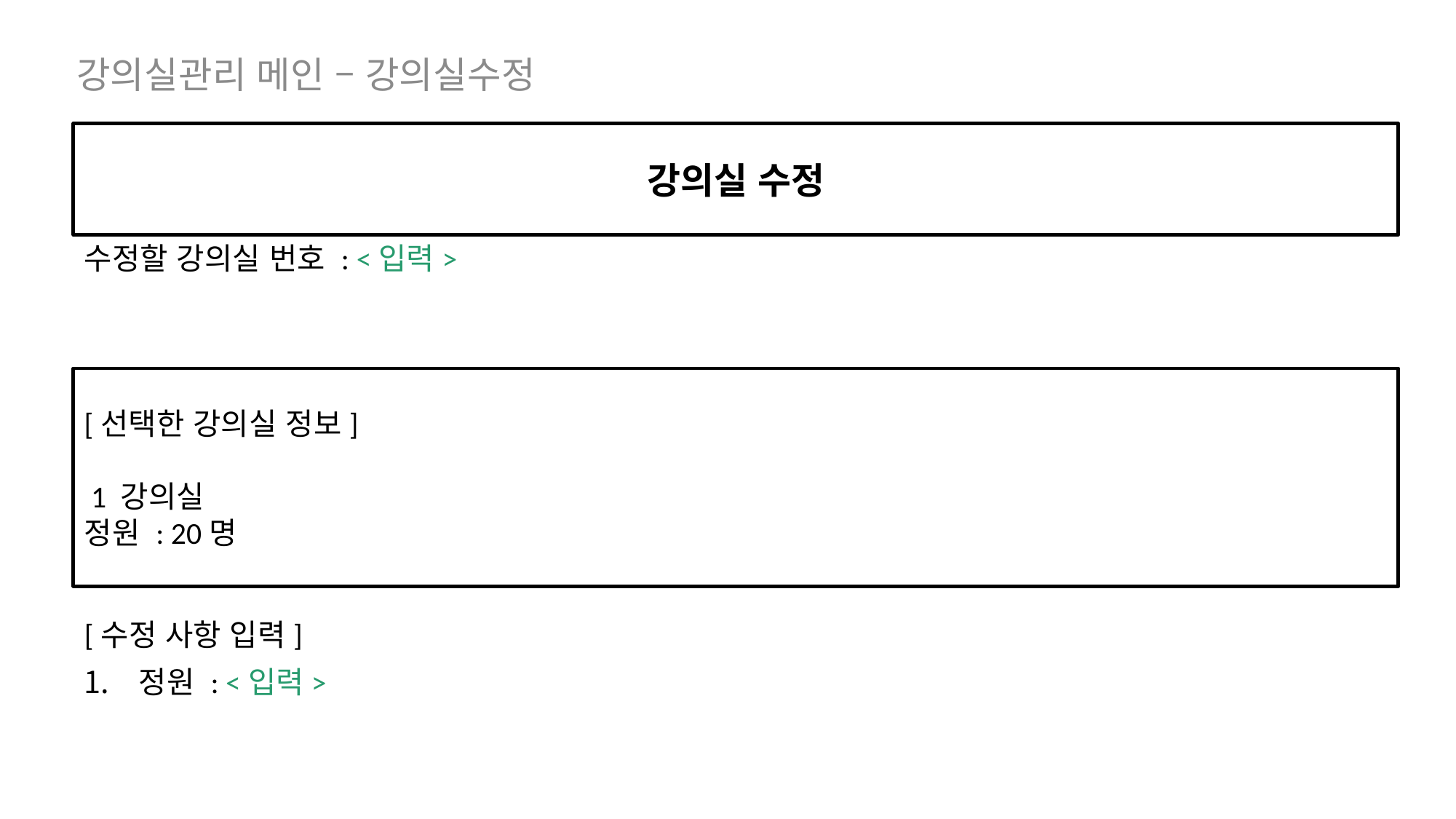

강의실관리 메인 – 강의실수정
강의실 수정
수정할 강의실 번호 : <입력>

[선택한 강의실 정보]

 1 강의실
정원 : 20명

[수정 사항 입력]
정원 : <입력>